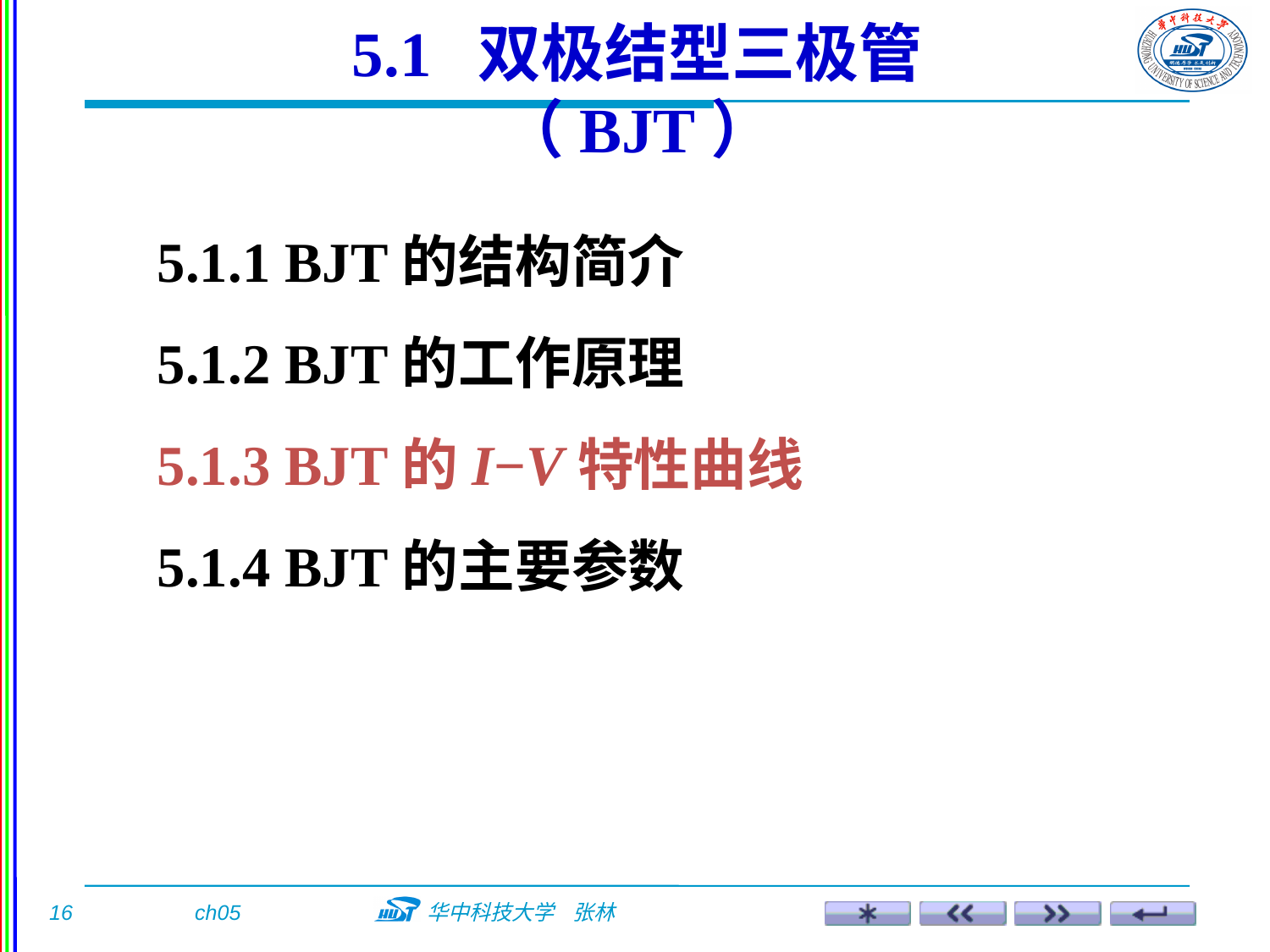

5.1  双极结型三极管（BJT）
5.1.1 BJT的结构简介
5.1.2 BJT的工作原理
5.1.3 BJT的I−V特性曲线
5.1.4 BJT的主要参数